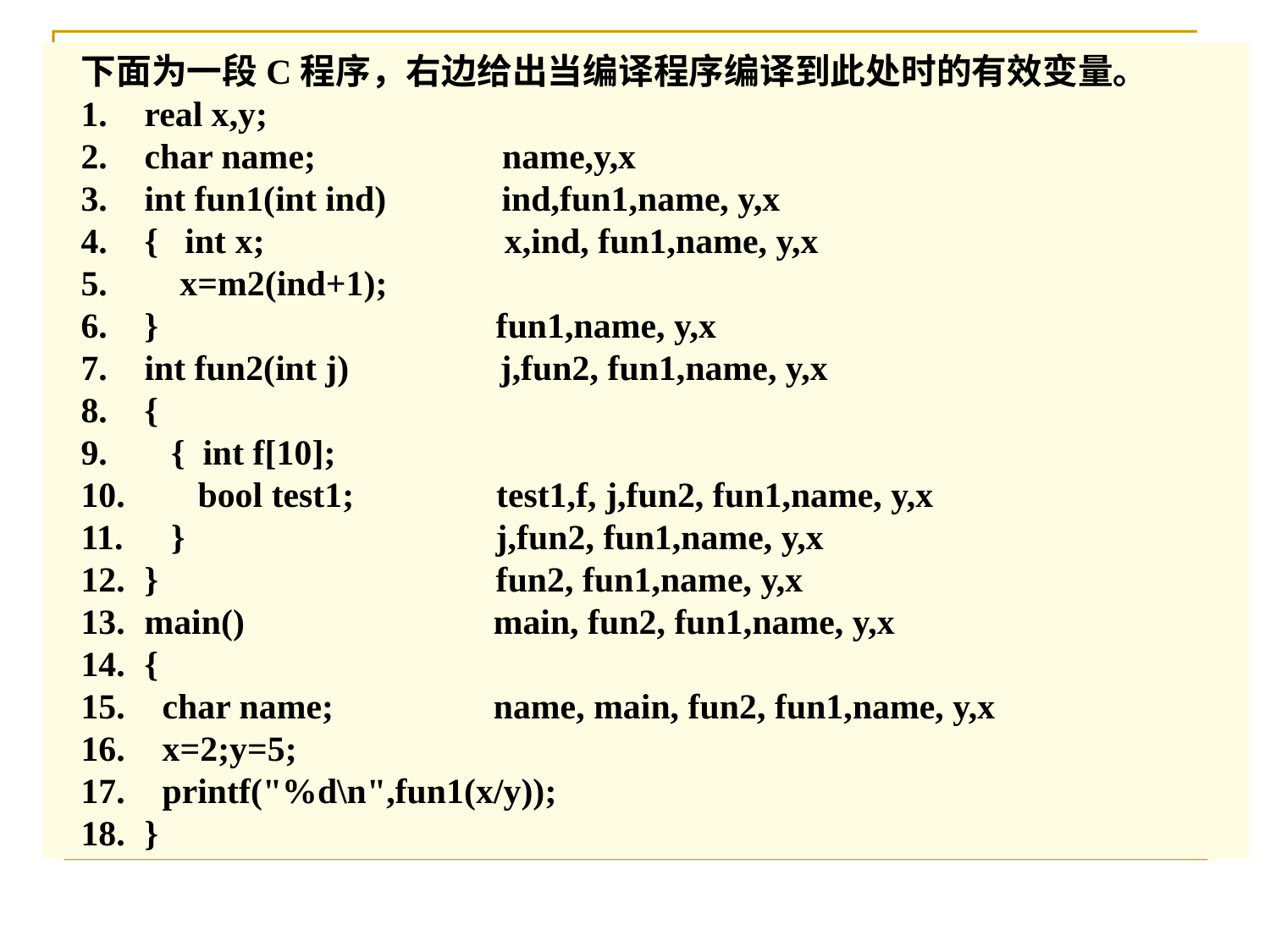

下面为一段C程序，右边给出当编译程序编译到此处时的有效变量。
real x,y;
char name;                     name,y,x
int fun1(int ind)             ind,fun1,name, y,x
{   int x;                           x,ind, fun1,name, y,x
    x=m2(ind+1);
}                                      fun1,name, y,x
int fun2(int j)                 j,fun2, fun1,name, y,x
{
   {  int f[10];
      bool test1;                test1,f, j,fun2, fun1,name, y,x
   }                                   j,fun2, fun1,name, y,x
}                                      fun2, fun1,name, y,x
main()                            main, fun2, fun1,name, y,x
{
  char name;                  name, main, fun2, fun1,name, y,x
  x=2;y=5;
  printf("%d\n",fun1(x/y));
}